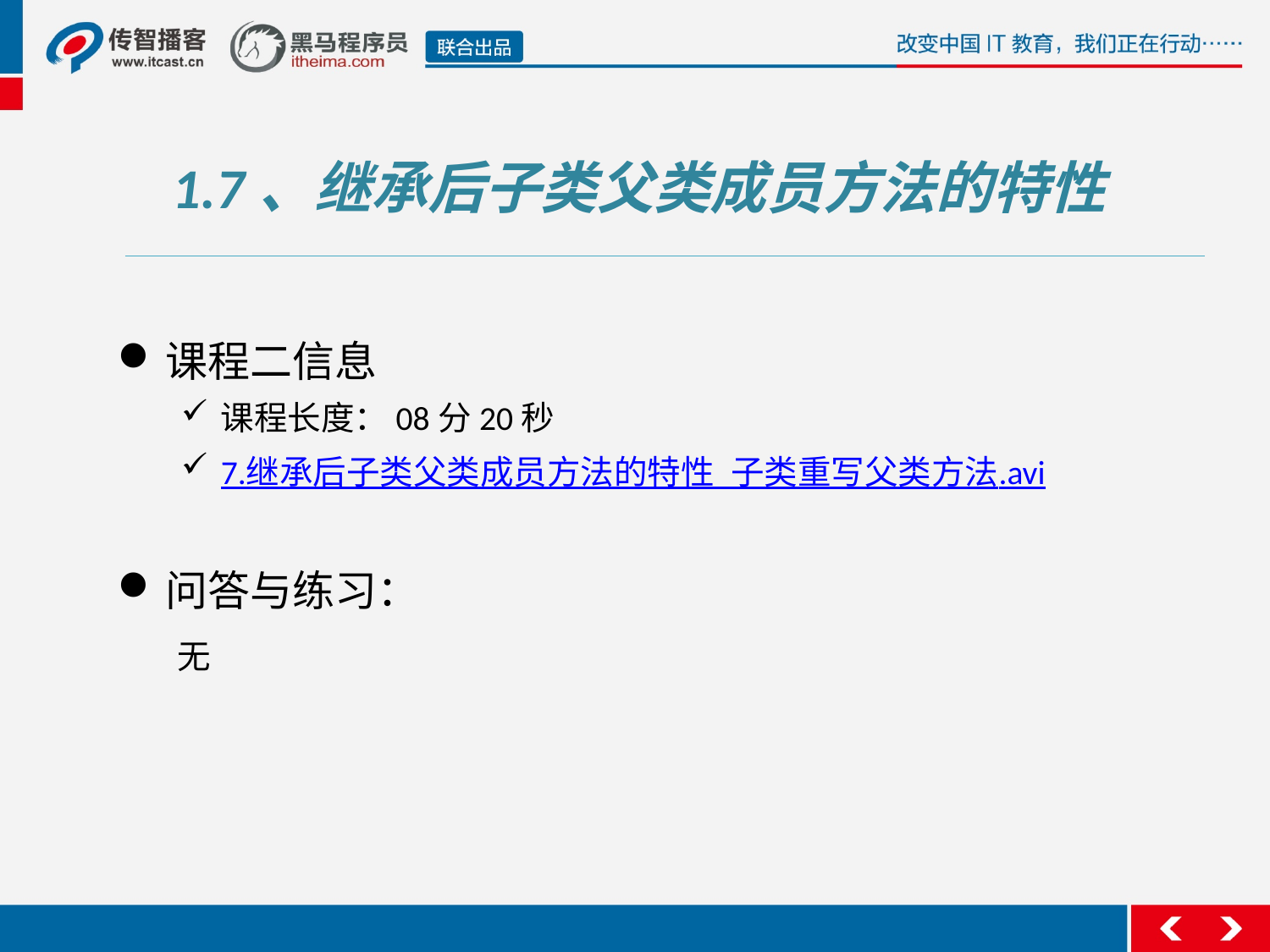

1.7、继承后子类父类成员方法的特性

课程二信息
课程长度：08分20秒
7.继承后子类父类成员方法的特性_子类重写父类方法.avi

问答与练习：
       无